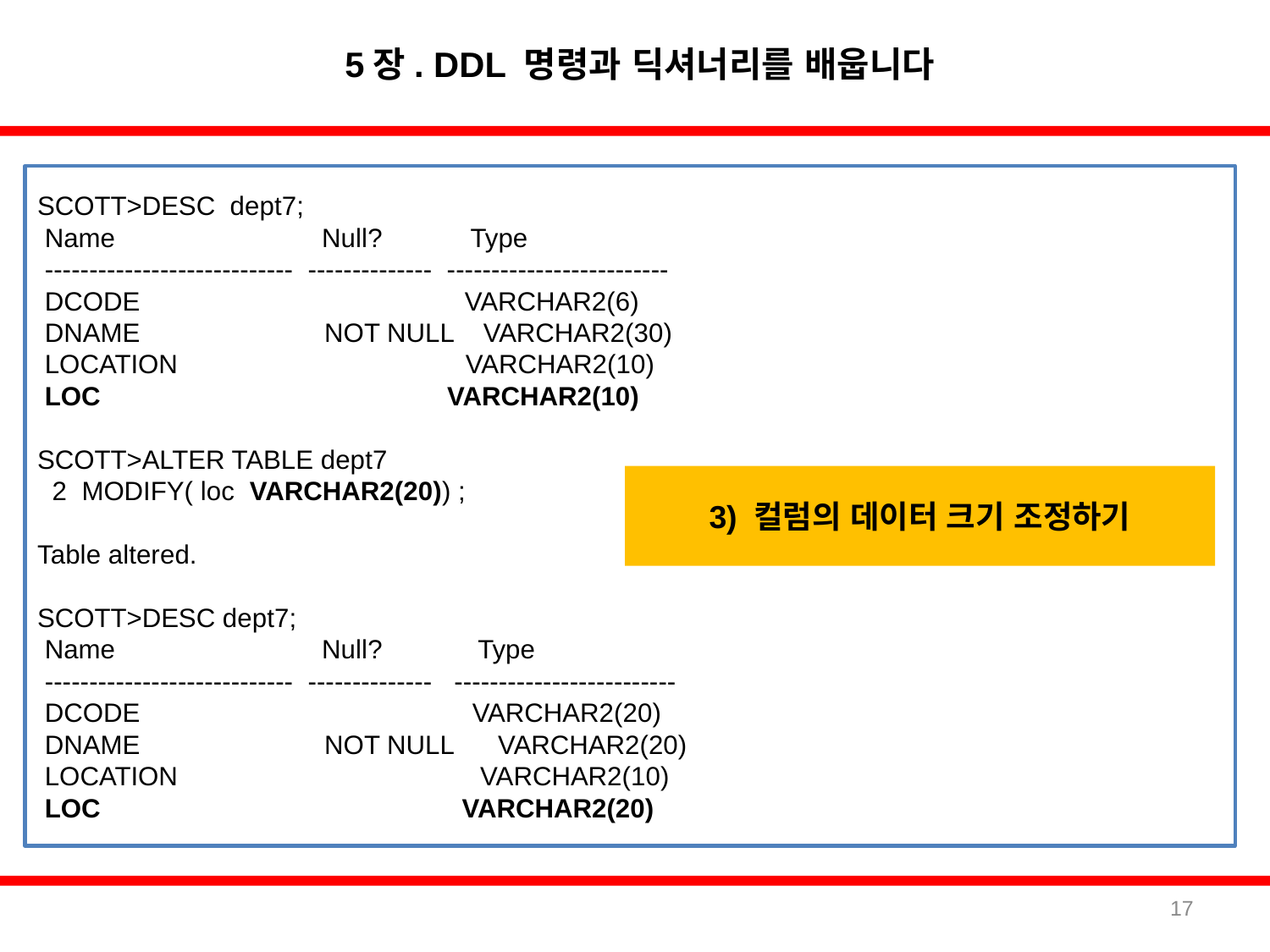

5장. DDL 명령과 딕셔너리를 배웁니다

SCOTT>DESC  dept7;
 Name                            Null?            Type
 ----------------------------  --------------  -------------------------
 DCODE                                            VARCHAR2(6)
 DNAME                         NOT NULL    VARCHAR2(30)
 LOCATION                                       VARCHAR2(10)
 LOC                                               VARCHAR2(10)

SCOTT>ALTER TABLE dept7
  2  MODIFY( loc  VARCHAR2(20)) ;

Table altered.

SCOTT>DESC dept7;
 Name                            Null?             Type
 ----------------------------  --------------   -------------------------
 DCODE                                             VARCHAR2(20)
 DNAME                         NOT NULL      VARCHAR2(20)
 LOCATION                                         VARCHAR2(10)
 LOC                                                 VARCHAR2(20)
3) 컬럼의 데이터 크기 조정하기

17